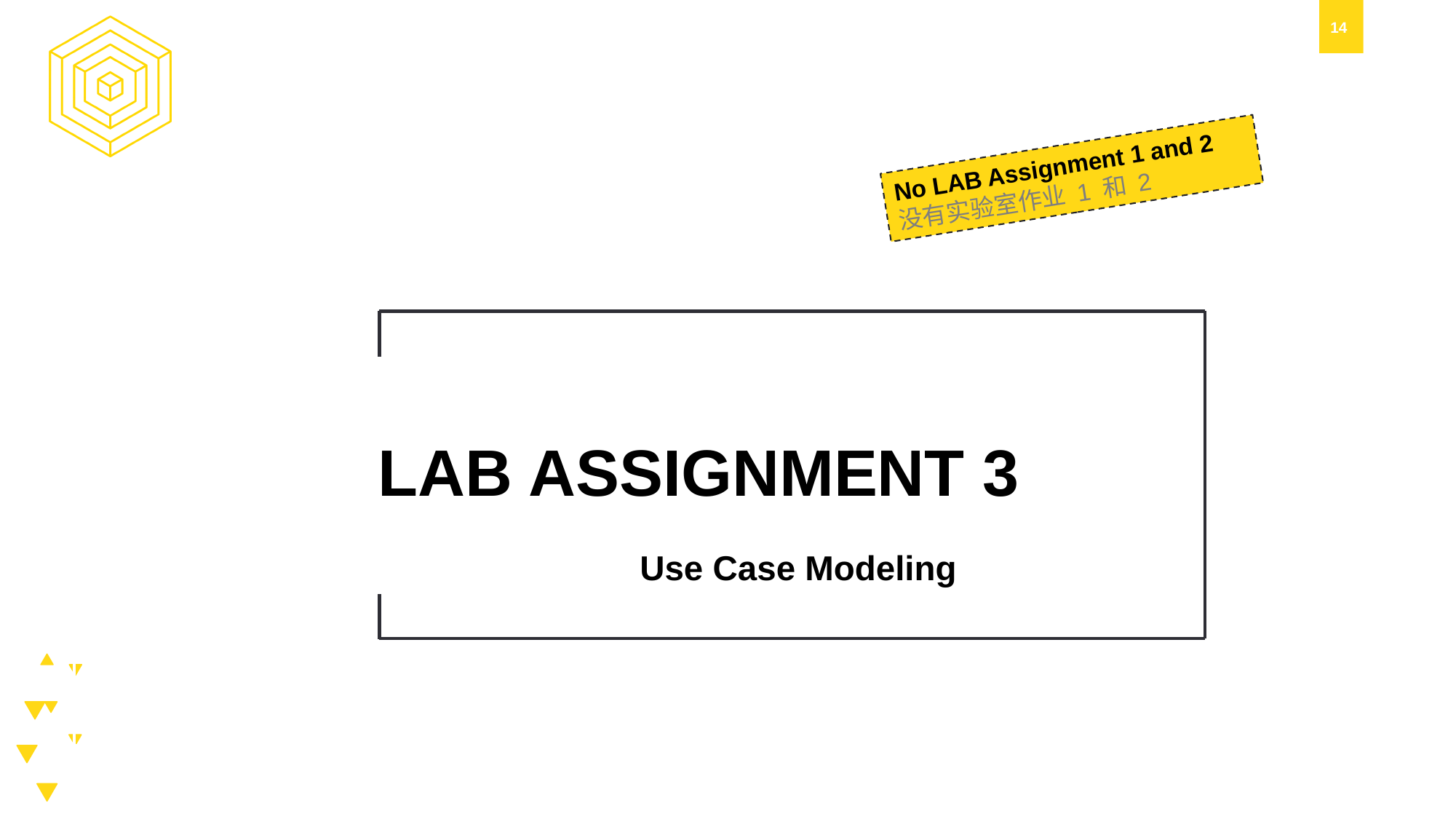

No LAB Assignment 1 and 2
没有实验室作业 1 和 2
LAB Assignment 3

Use Case Modeling